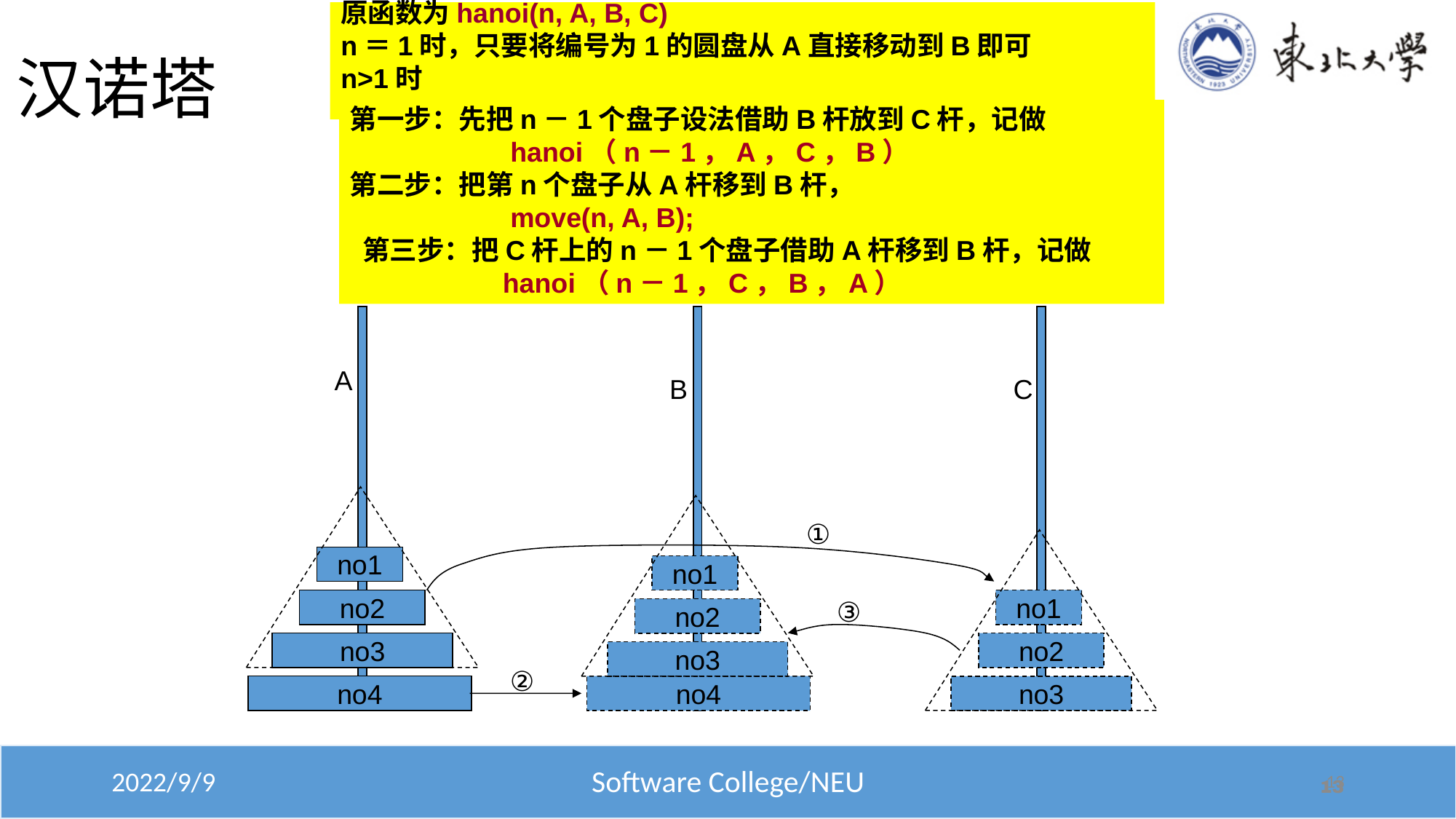

原函数为hanoi(n, A, B, C)
n＝1时，只要将编号为1的圆盘从A直接移动到B即可
n>1时

# 汉诺塔
第一步：先把n－1个盘子设法借助B杆放到C杆，记做
                     hanoi（n－1，A，C，B）
第二步：把第n个盘子从A杆移到B杆，
                     move(n, A, B);
 第三步：把C杆上的n－1个盘子借助A杆移到B杆，记做
                    hanoi（n－1，C，B，A）

A

B
C

no1
no2
no3

no1
no2
no3
①

no1
no2
no3
③

②

no4
no4
13